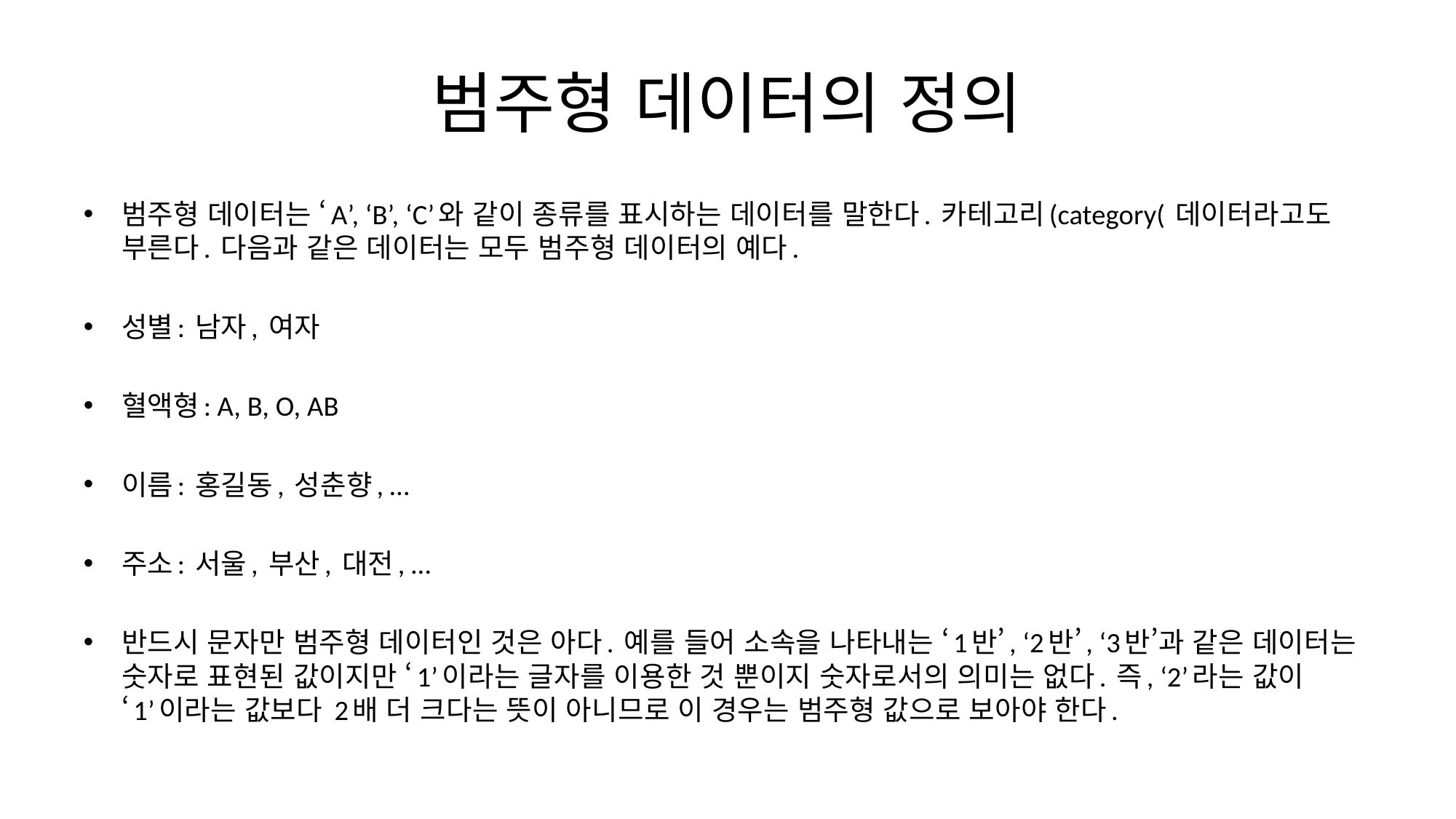

# 범주형 데이터의 정의
범주형 데이터는 ‘A’, ‘B’, ‘C’와 같이 종류를 표시하는 데이터를 말한다. 카테고리(category( 데이터라고도 부른다. 다음과 같은 데이터는 모두 범주형 데이터의 예다.

성별: 남자, 여자

혈액형: A, B, O, AB

이름: 홍길동, 성춘향, …

주소: 서울, 부산, 대전, …

반드시 문자만 범주형 데이터인 것은 아다. 예를 들어 소속을 나타내는 ‘1반’, ‘2반’, ‘3반’과 같은 데이터는 숫자로 표현된 값이지만 ‘1’이라는 글자를 이용한 것 뿐이지 숫자로서의 의미는 없다. 즉, ‘2’라는 값이 ‘1’이라는 값보다 2배 더 크다는 뜻이 아니므로 이 경우는 범주형 값으로 보아야 한다.